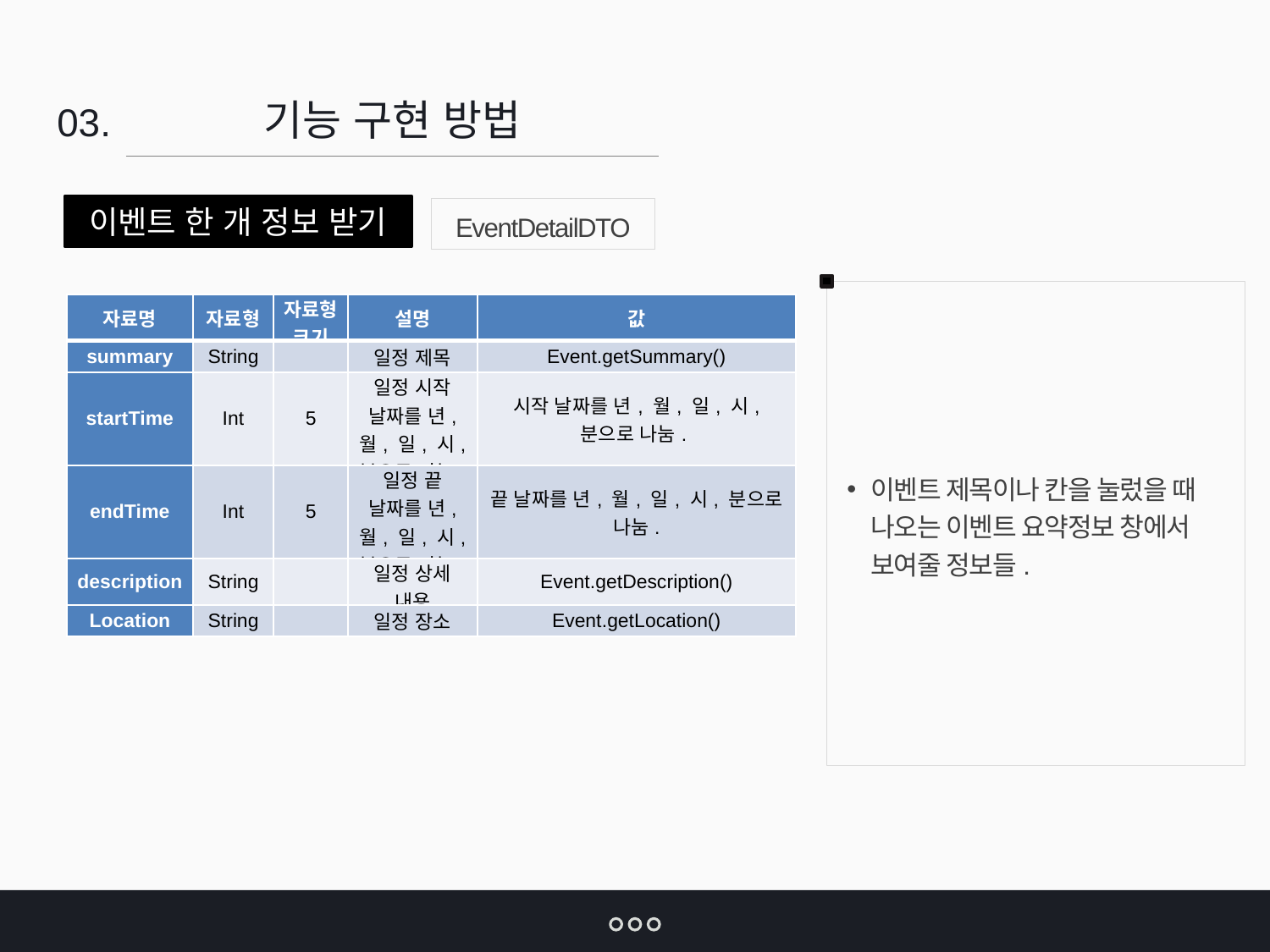

기능 구현 방법
03.
이벤트 한 개 정보 받기
EventDetailDTO

이벤트 제목이나 칸을 눌렀을 때 나오는 이벤트 요약정보 창에서 보여줄 정보들.
| 자료명 | 자료형 | 자료형 크기 | 설명 | 값 |
| --- | --- | --- | --- | --- |
| summary | String |  | 일정 제목 | Event.getSummary() |
| startTime | Int | 5 | 일정 시작 날짜를 년, 월, 일, 시, 분으로 나눔. | 시작 날짜를 년, 월, 일, 시, 분으로 나눔. |
| endTime | Int | 5 | 일정 끝 날짜를 년, 월, 일, 시, 분으로 나눔. | 끝 날짜를 년, 월, 일, 시, 분으로 나눔. |
| description | String |  | 일정 상세 내용 | Event.getDescription() |
| Location | String |  | 일정 장소 | Event.getLocation() |